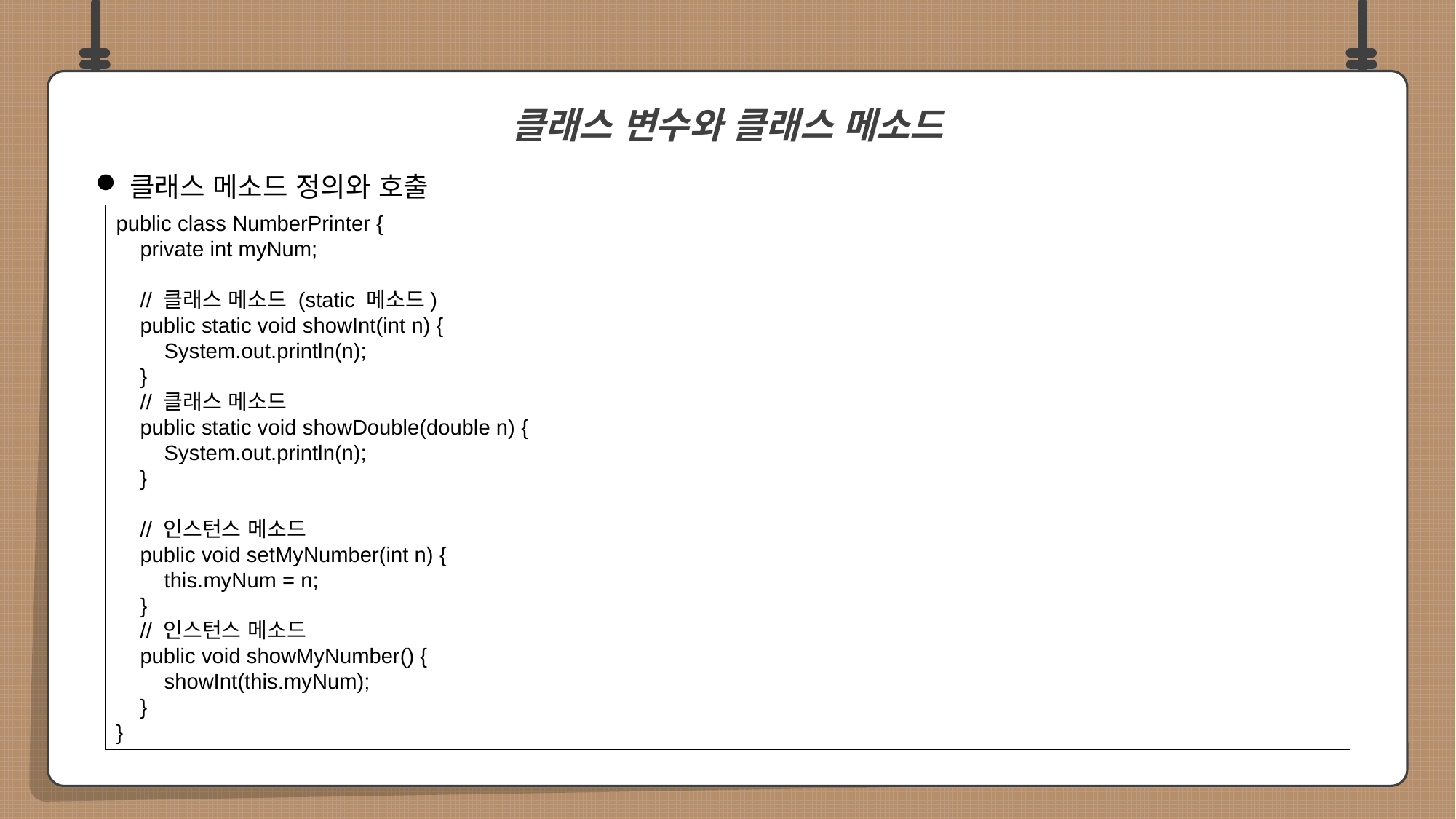

클래스 메소드 정의와 호출
클래스 변수와 클래스 메소드

public class NumberPrinter {
    private int myNum;

    // 클래스 메소드 (static 메소드)
    public static void showInt(int n) {
        System.out.println(n);
    }
    // 클래스 메소드
    public static void showDouble(double n) {
        System.out.println(n);
    }

    // 인스턴스 메소드
    public void setMyNumber(int n) {
        this.myNum = n;
    }
    // 인스턴스 메소드
    public void showMyNumber() {
        showInt(this.myNum);
    }
}